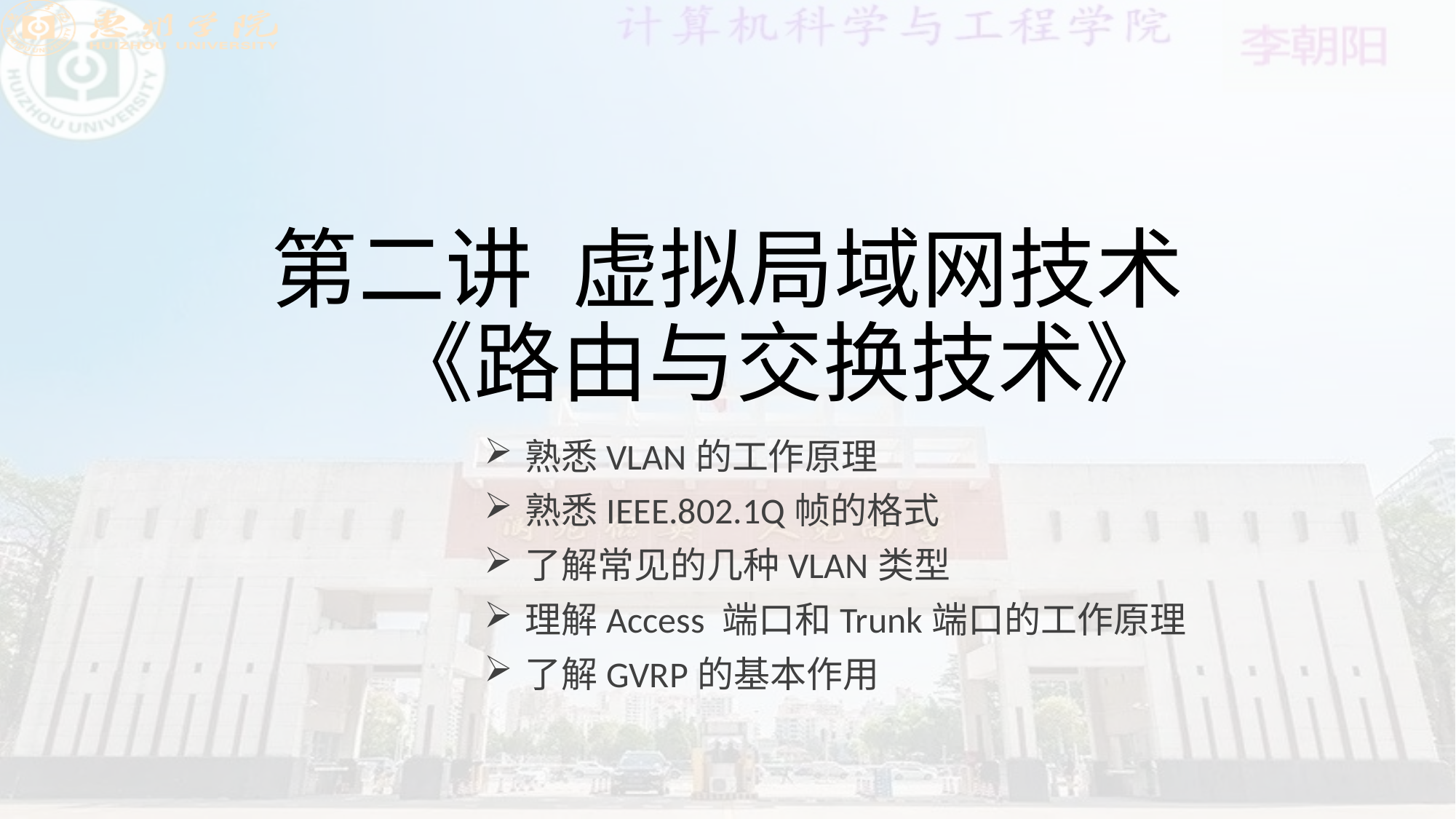

# 第二讲  虚拟局域网技术 《路由与交换技术》
熟悉VLAN的工作原理
熟悉IEEE.802.1Q帧的格式
了解常见的几种VLAN类型
理解Access 端口和Trunk端口的工作原理
了解GVRP的基本作用